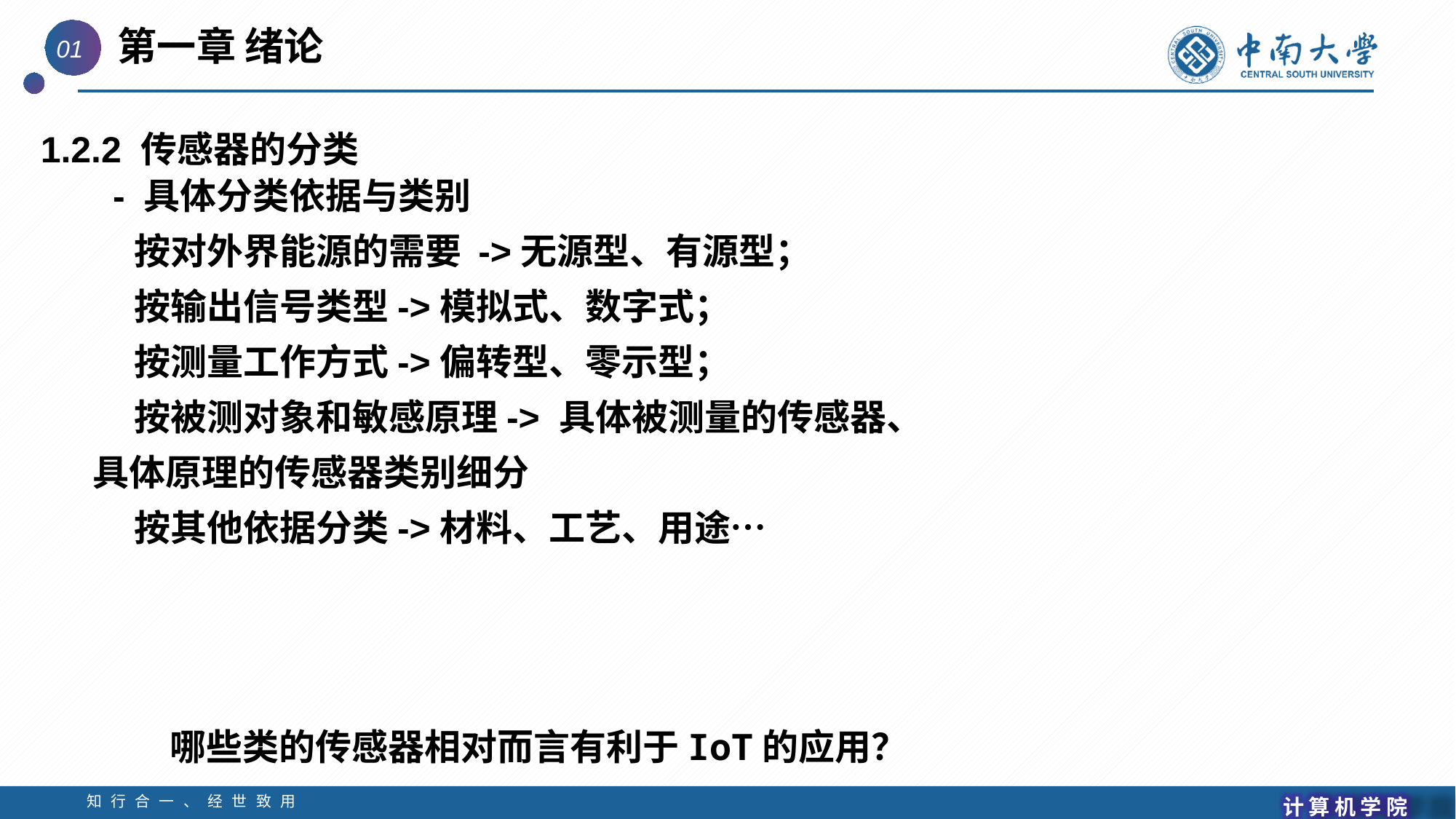

1.2.2 传感器的分类
  - 具体分类依据与类别
    按对外界能源的需要 ->无源型、有源型；
    按输出信号类型->模拟式、数字式；
    按测量工作方式->偏转型、零示型；
    按被测对象和敏感原理-> 具体被测量的传感器、
具体原理的传感器类别细分
    按其他依据分类->材料、工艺、用途…
哪些类的传感器相对而言有利于IoT的应用？